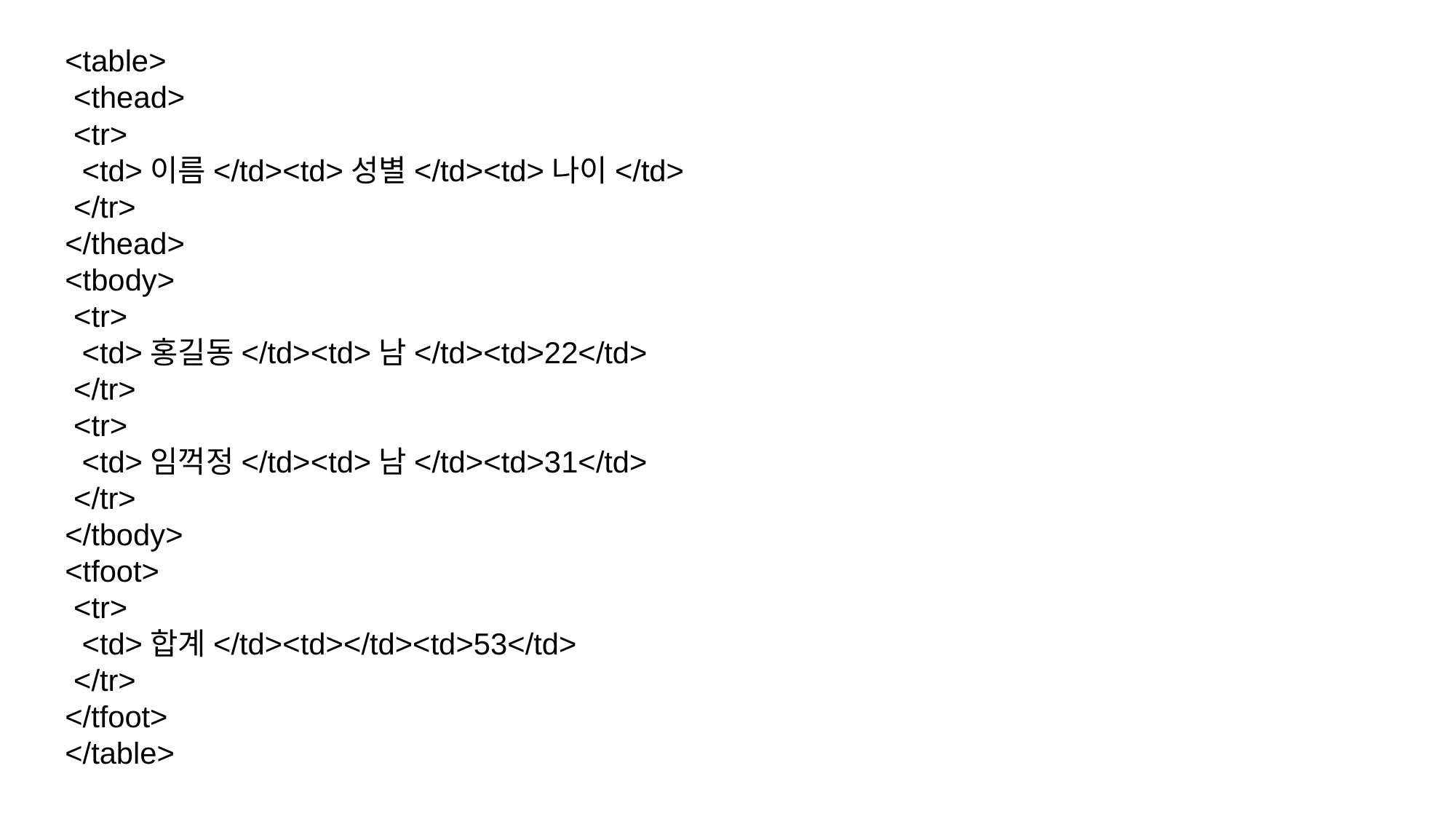

<table>
 <thead>
 <tr>
  <td>이름</td><td>성별</td><td>나이</td>
 </tr>
</thead>
<tbody>
 <tr>
  <td>홍길동</td><td>남</td><td>22</td>
 </tr>
 <tr>
  <td>임꺽정</td><td>남</td><td>31</td>
 </tr>
</tbody>
<tfoot>
 <tr>
  <td>합계</td><td></td><td>53</td>
 </tr>
</tfoot>
</table>